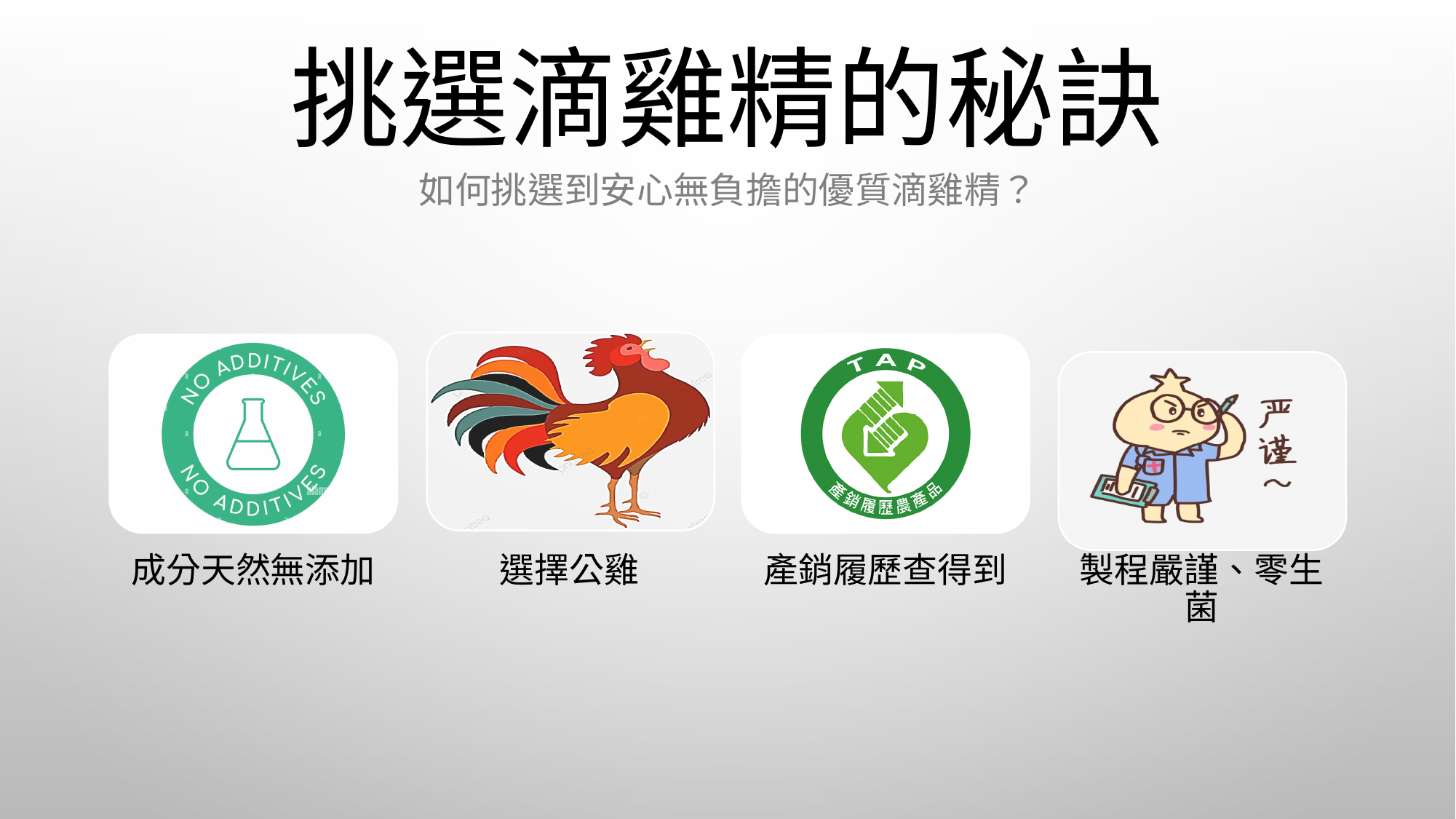

# 挑選滴雞精的秘訣
如何挑選到安心無負擔的優質滴雞精？
成分天然無添加
選擇公雞
產銷履歷查得到
製程嚴謹、零生菌